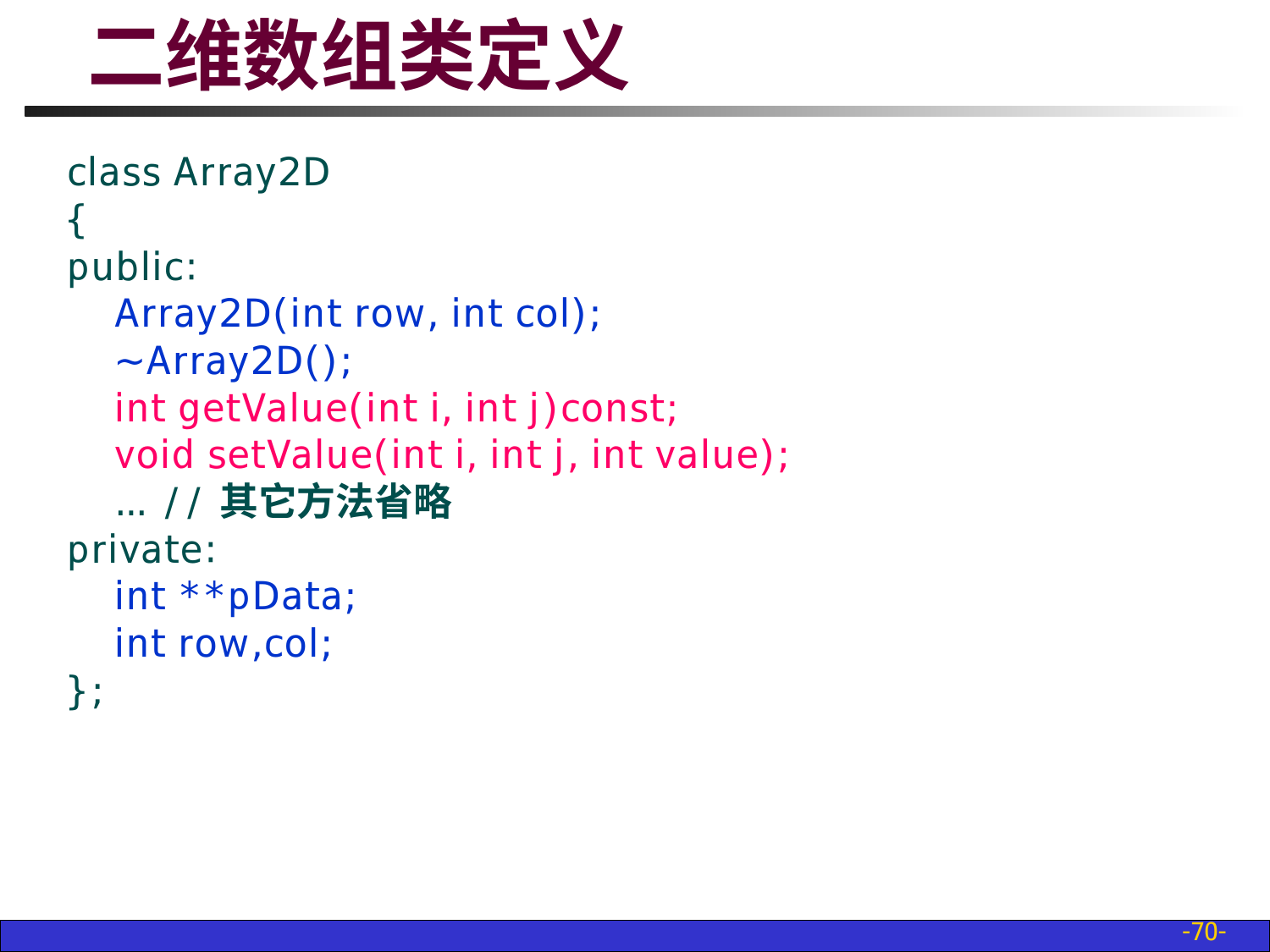

# 二维数组类定义
class Array2D
{
public:
	Array2D(int row, int col);
	~Array2D();
	int getValue(int i, int j)const;
	void setValue(int i, int j, int value);
	… //其它方法省略
private:
	int **pData;
	int row,col;
};
-70-